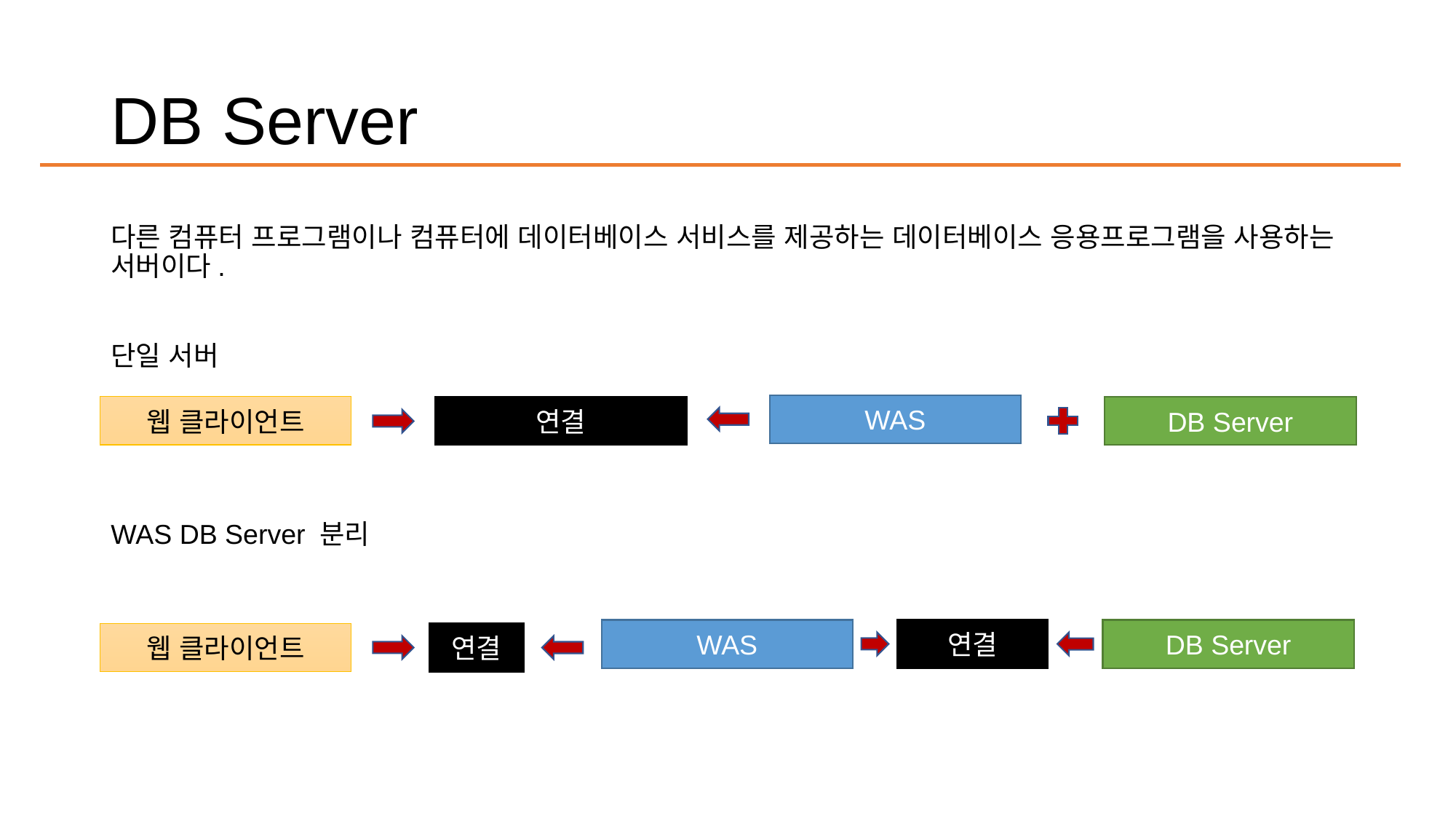

# DB Server
다른 컴퓨터 프로그램이나 컴퓨터에 데이터베이스 서비스를 제공하는 데이터베이스 응용프로그램을 사용하는 서버이다.

단일 서버

WAS DB Server 분리

WAS
웹 클라이언트
연결
DB Server

WAS
연결
DB Server
웹 클라이언트
연결